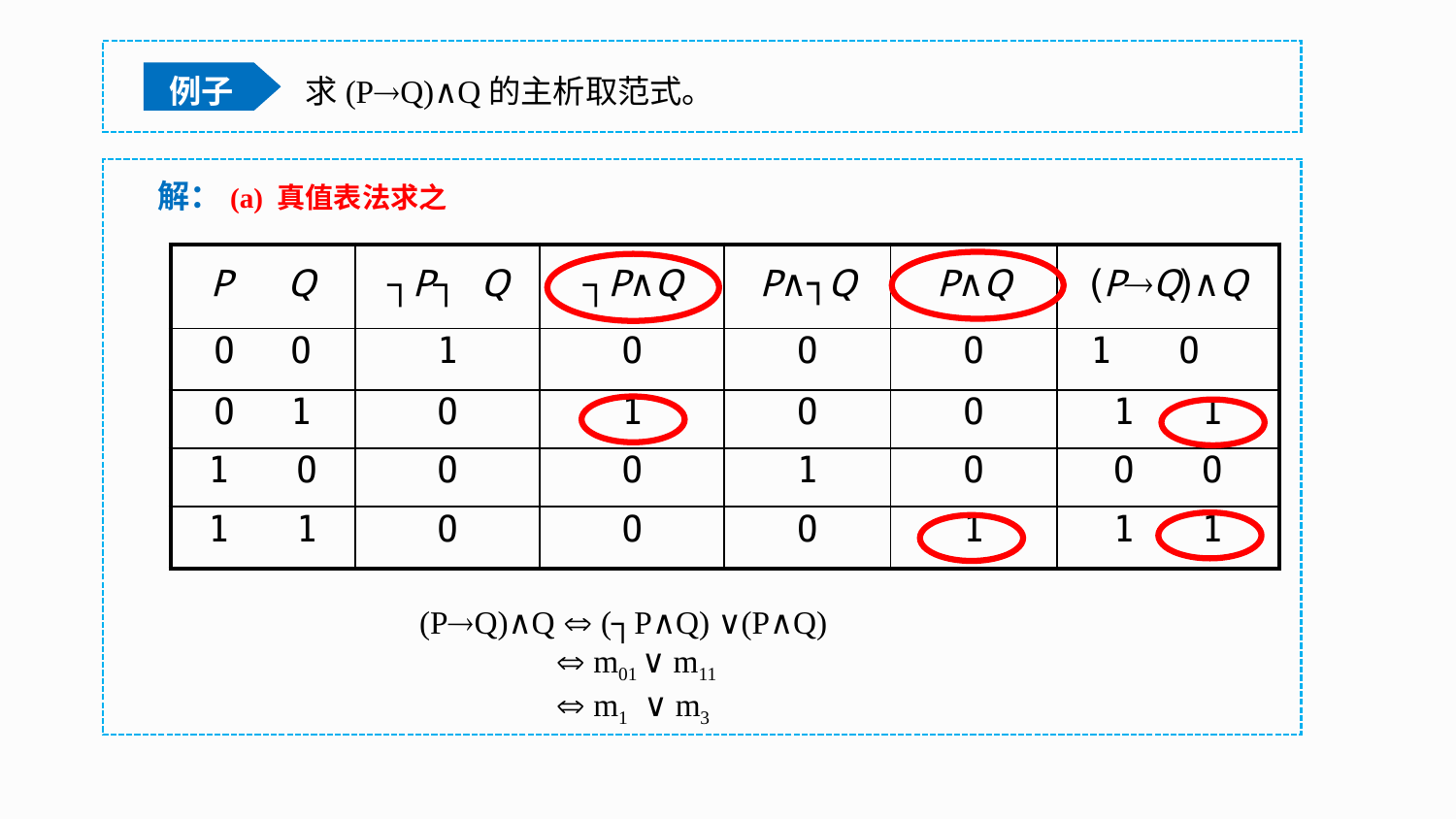

求(P→Q)∧Q的主析取范式。
例子

解：(a) 真值表法求之

| P Q | ┐P∧┐Q | ┐P∧Q | P∧┐Q | P∧Q | (P→Q)∧Q |
| --- | --- | --- | --- | --- | --- |
| 0 0 | 1 | 0 | 0 | 0 | 1 0 |
| 0 1 | 0 | 1 | 0 | 0 | 1 1 |
| 1 0 | 0 | 0 | 1 | 0 | 0 0 |
| 1 1 | 0 | 0 | 0 | 1 | 1 1 |

   (P→Q)∧Q ⇔ (┐P∧Q) ∨(P∧Q)
                    ⇔ m01 ∨ m11
                    ⇔ m1  ∨ m3